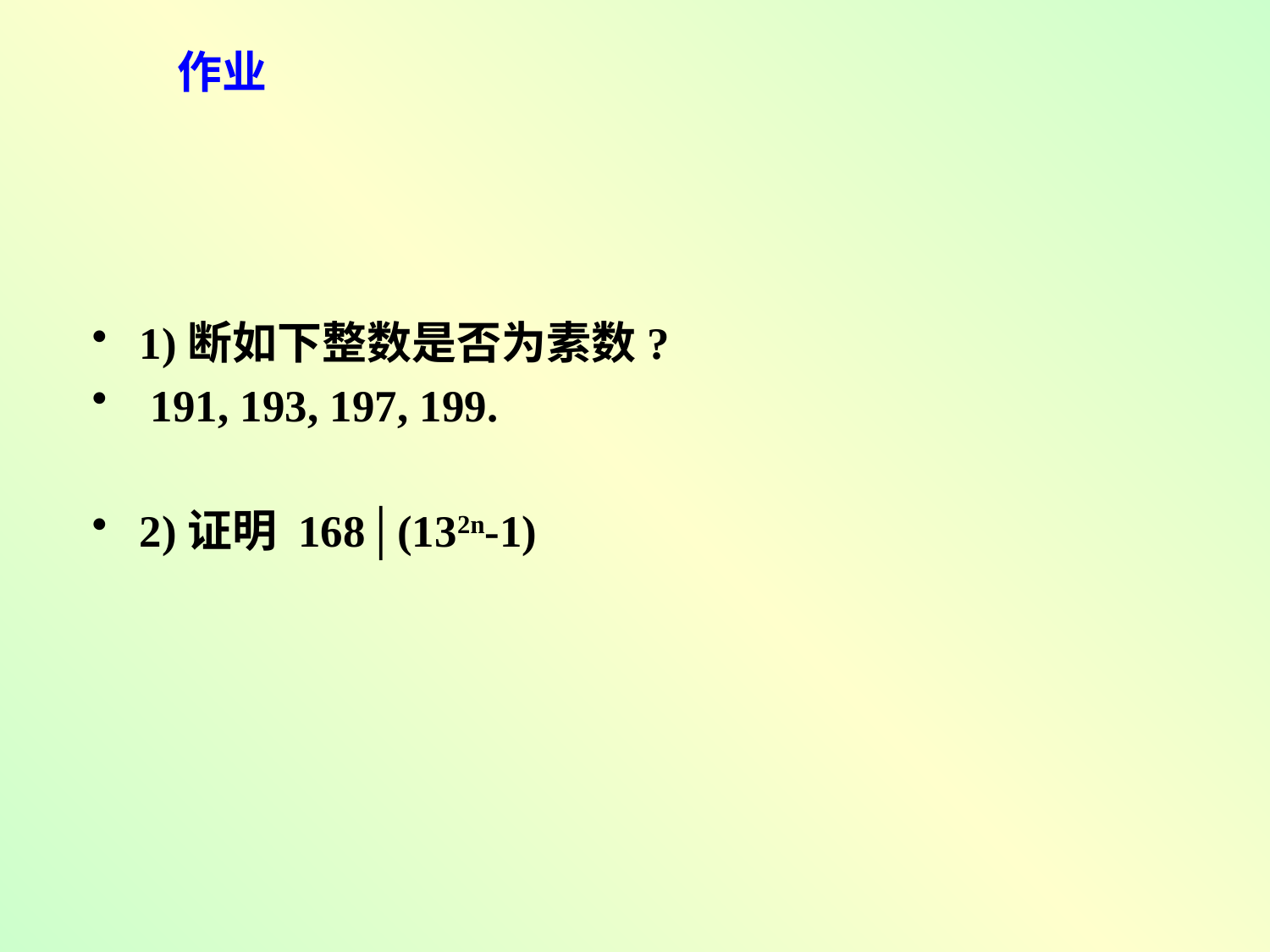

# 作业
1)断如下整数是否为素数?
 191, 193, 197, 199.

2)证明 168│(132n-1)